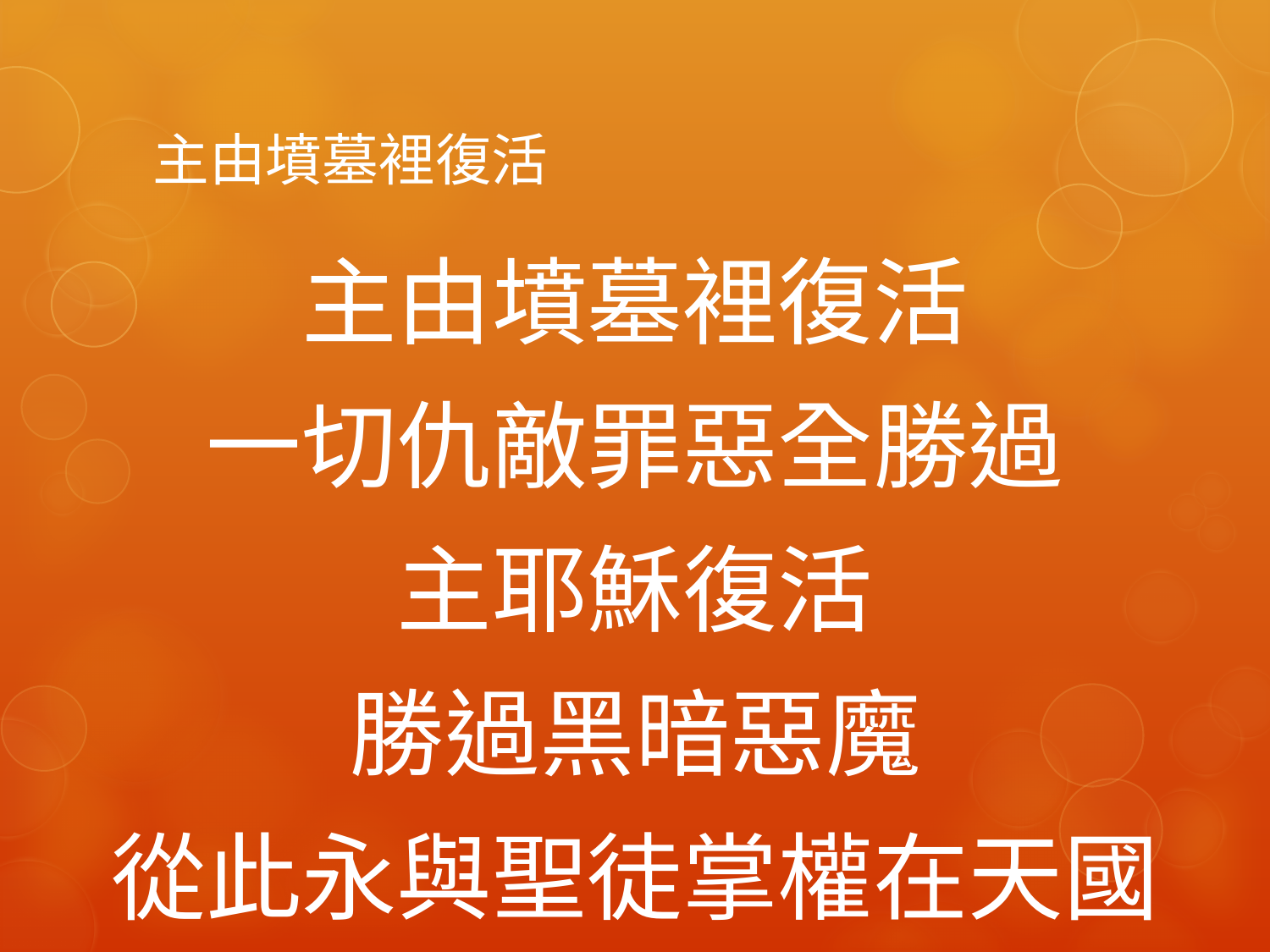

# 主由墳墓裡復活
主由墳墓裡復活
一切仇敵罪惡全勝過
主耶穌復活
勝過黑暗惡魔
從此永與聖徒掌權在天國